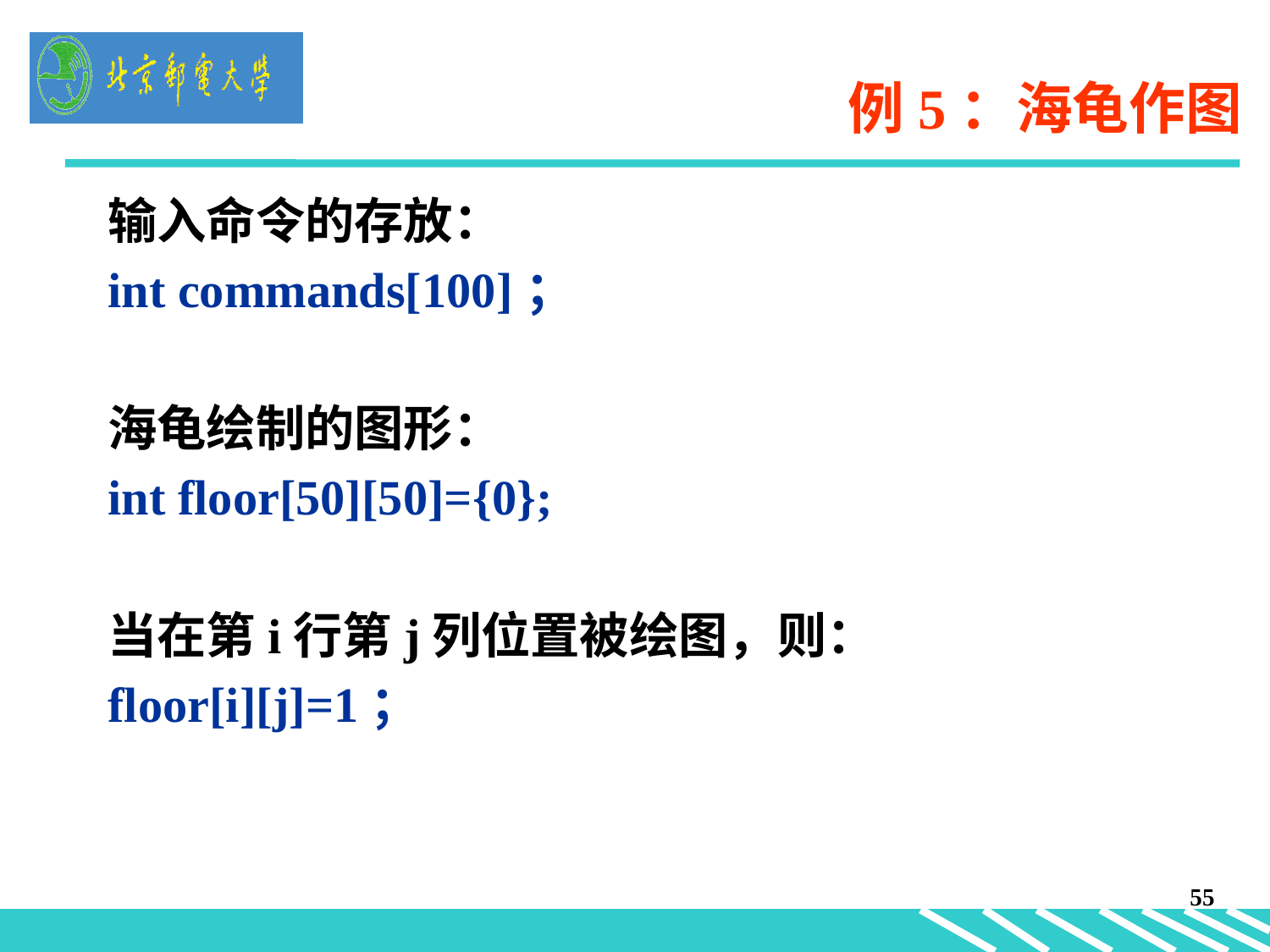

# 例5：海龟作图
输入命令的存放：
int commands[100]；

海龟绘制的图形：
int floor[50][50]={0};

当在第i行第j列位置被绘图，则：
floor[i][j]=1；
55